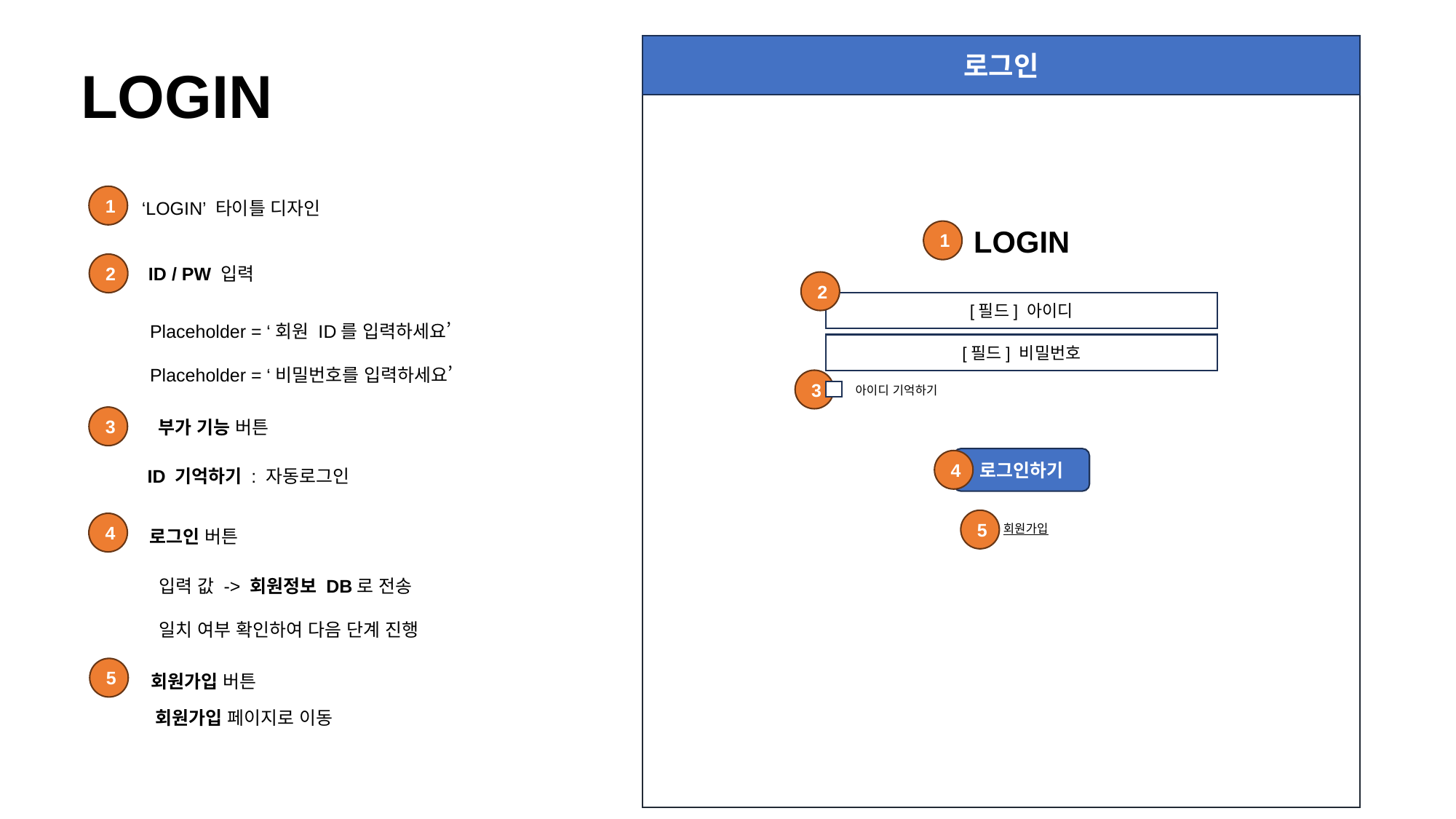

로그인
LOGIN

1
‘LOGIN’ 타이틀 디자인
LOGIN
1
2
ID / PW 입력
2
[필드] 아이디
Placeholder = ‘회원 ID를 입력하세요’
Placeholder = ‘비밀번호를 입력하세요’
[필드] 비밀번호
3
아이디 기억하기

3
부가 기능 버튼
로그인하기
ID 기억하기 : 자동로그인
4
5
4
회원가입
로그인 버튼
입력 값 -> 회원정보 DB로 전송
일치 여부 확인하여 다음 단계 진행
5
회원가입 버튼
회원가입 페이지로 이동